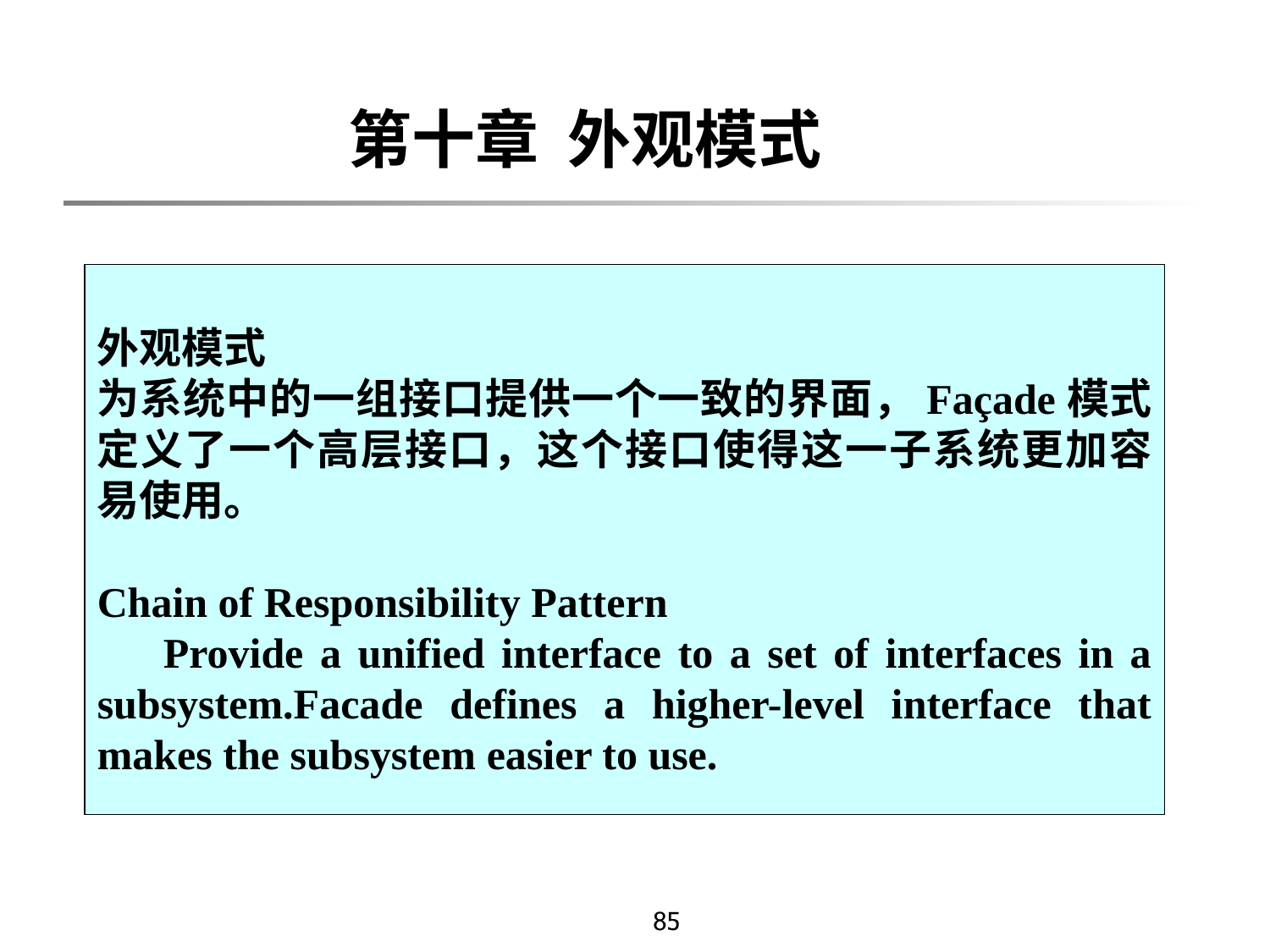

# 第十章  外观模式

外观模式
为系统中的一组接口提供一个一致的界面，Façade模式定义了一个高层接口，这个接口使得这一子系统更加容易使用。

Chain of Responsibility Pattern
    Provide a unified interface to a set of interfaces in a subsystem.Facade defines a higher-level interface that makes the subsystem easier to use.

85